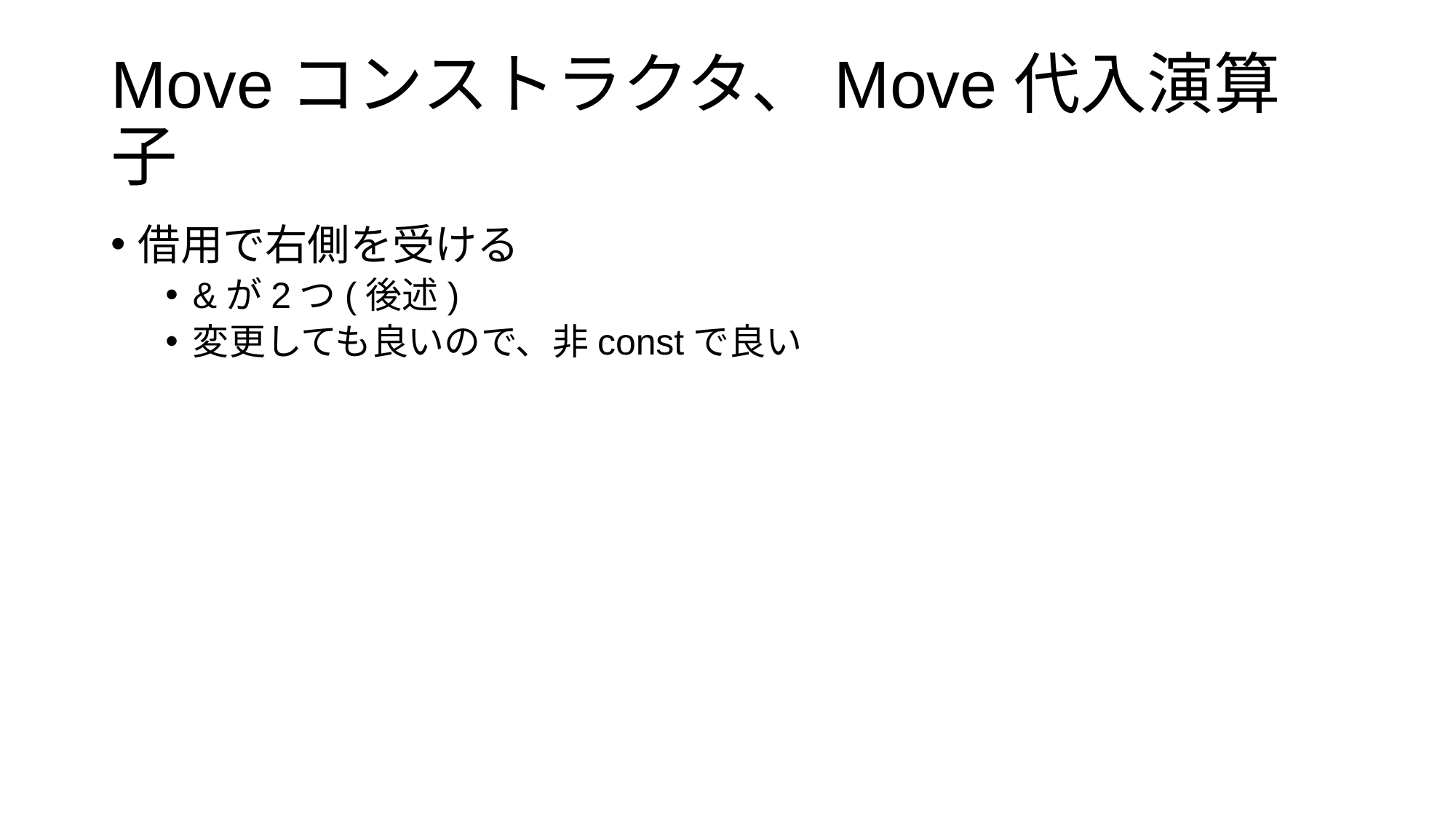

# Moveコンストラクタ、Move代入演算子
借用で右側を受ける
&が2つ(後述)
変更しても良いので、非constで良い